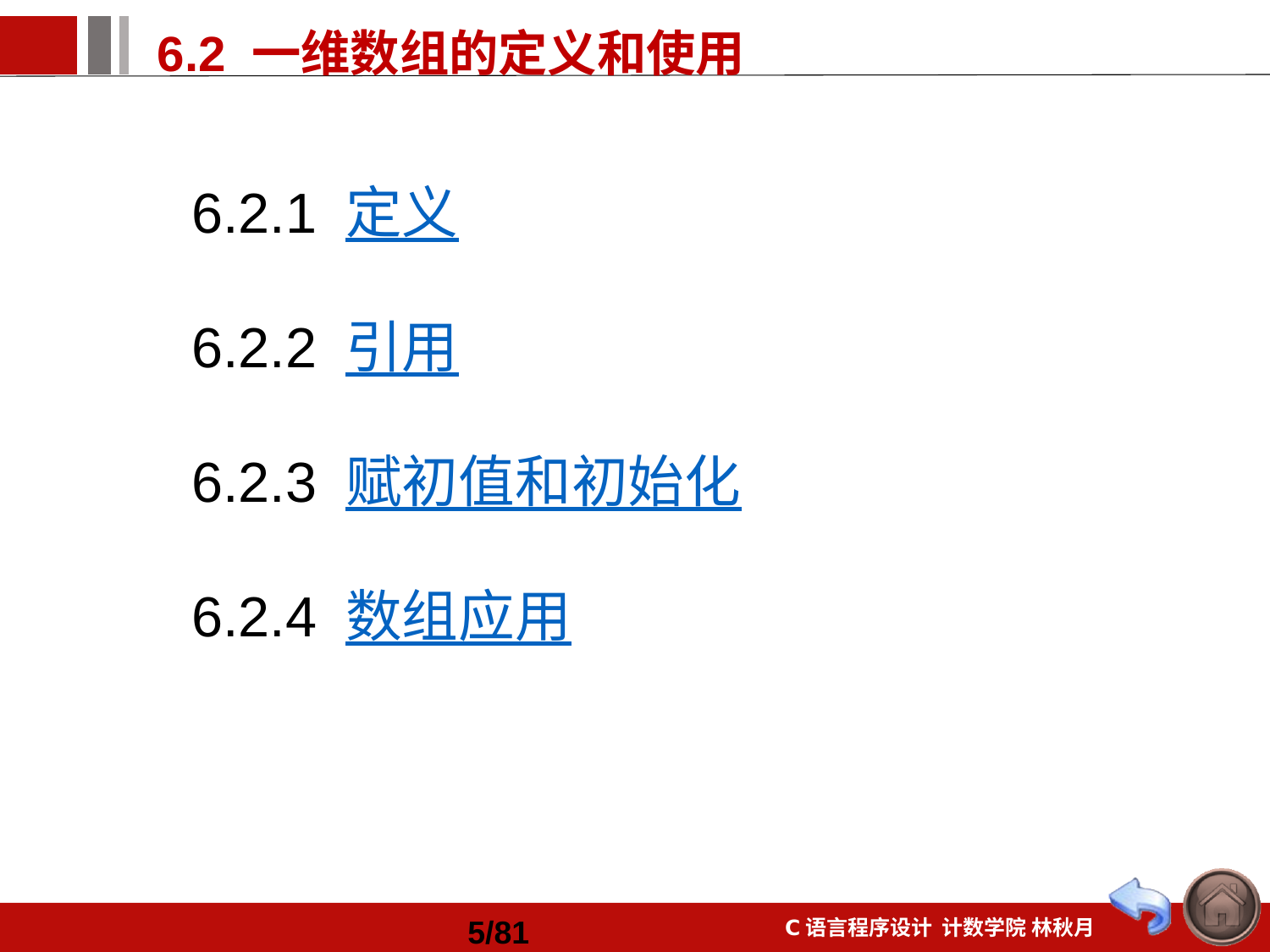

6.2.1 定义
6.2.2 引用
6.2.3 赋初值和初始化
6.2.4 数组应用